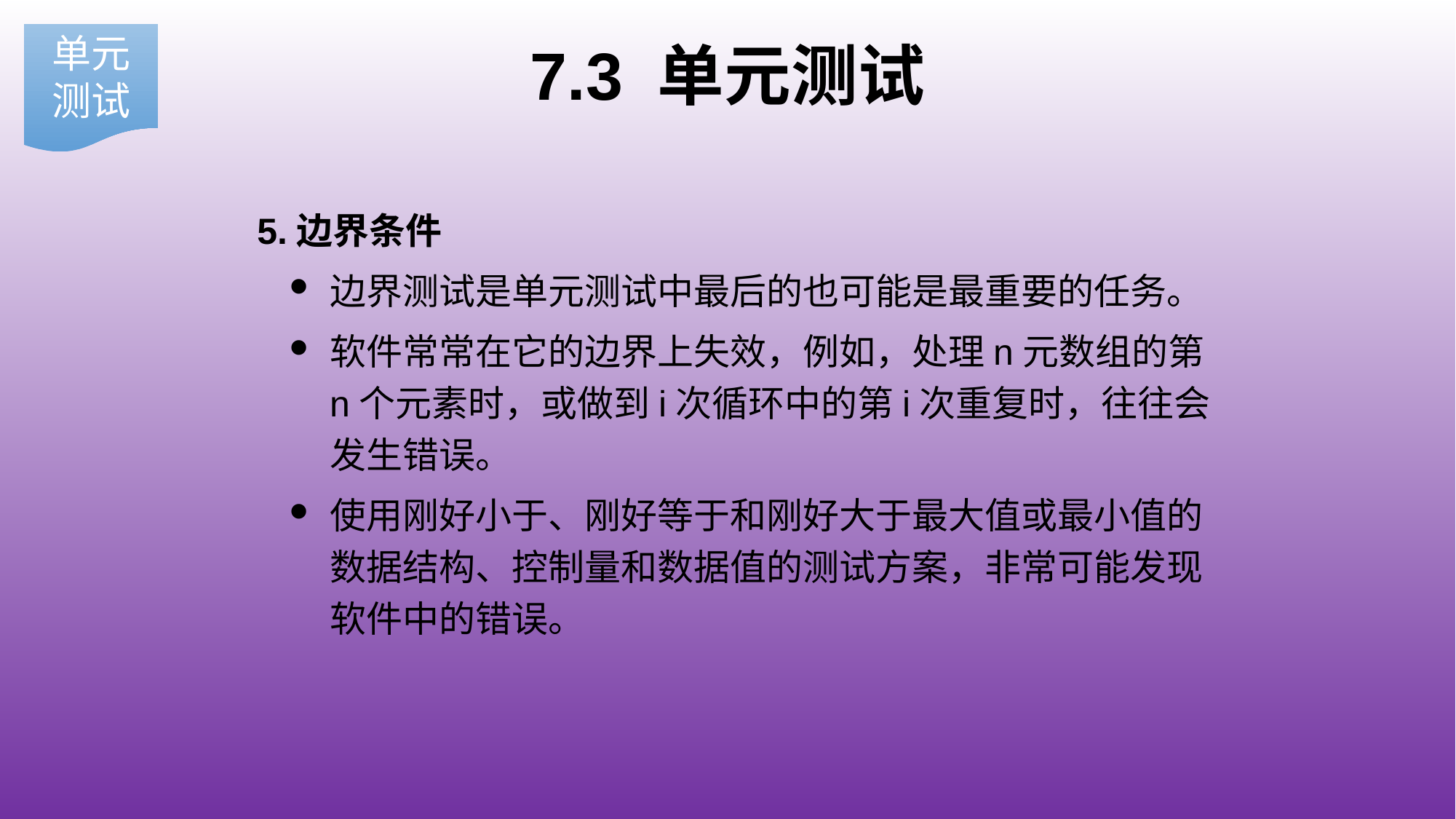

# 7.3 单元测试
单元测试
5.边界条件
边界测试是单元测试中最后的也可能是最重要的任务。
软件常常在它的边界上失效，例如，处理n元数组的第n个元素时，或做到i次循环中的第i次重复时，往往会发生错误。
使用刚好小于、刚好等于和刚好大于最大值或最小值的数据结构、控制量和数据值的测试方案，非常可能发现软件中的错误。